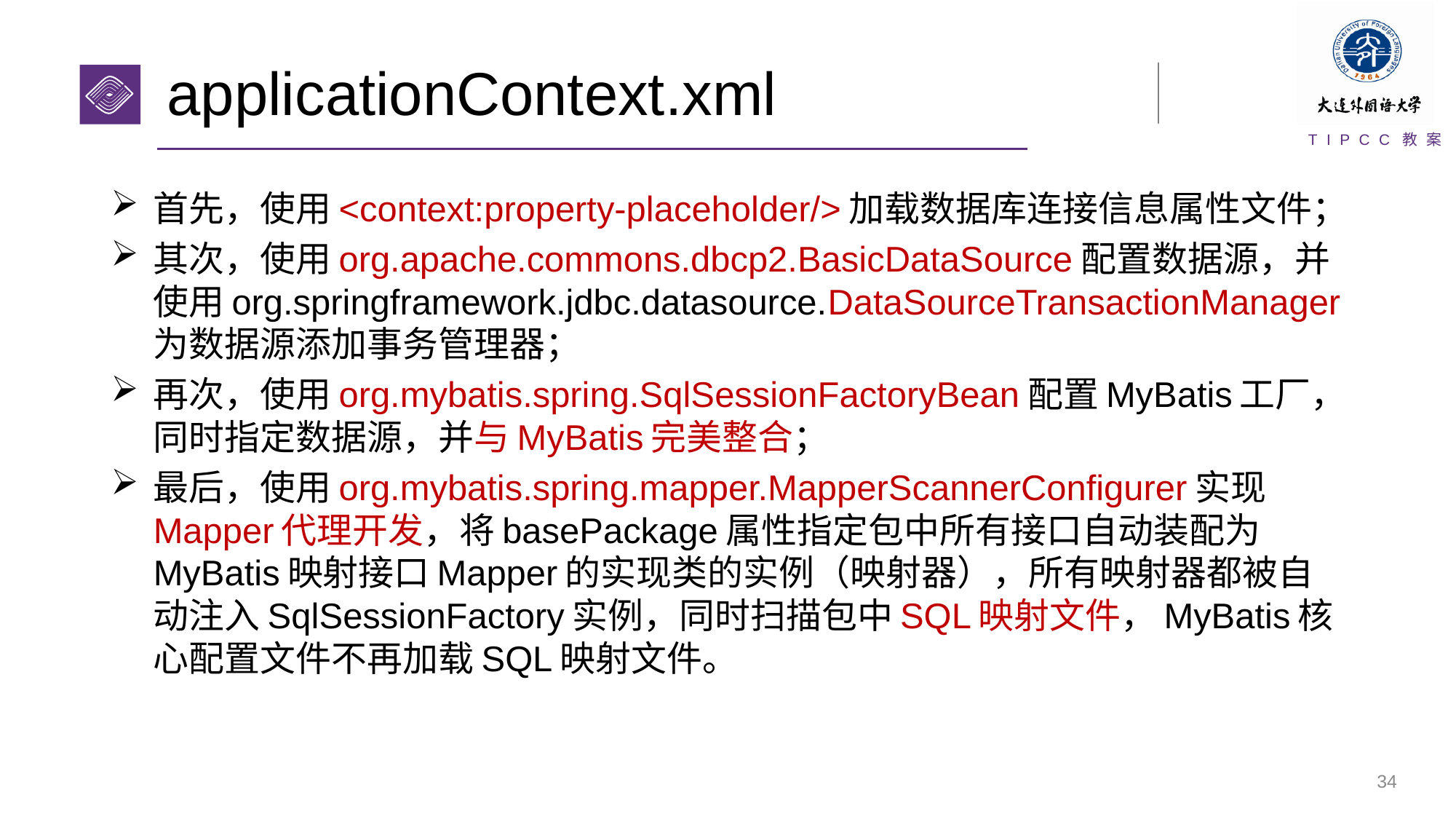

# applicationContext.xml
首先，使用<context:property-placeholder/>加载数据库连接信息属性文件；
其次，使用org.apache.commons.dbcp2.BasicDataSource配置数据源，并使用org.springframework.jdbc.datasource.DataSourceTransactionManager为数据源添加事务管理器；
再次，使用org.mybatis.spring.SqlSessionFactoryBean配置MyBatis工厂，同时指定数据源，并与MyBatis完美整合；
最后，使用org.mybatis.spring.mapper.MapperScannerConfigurer实现Mapper代理开发，将basePackage属性指定包中所有接口自动装配为MyBatis映射接口Mapper的实现类的实例（映射器），所有映射器都被自动注入SqlSessionFactory实例，同时扫描包中SQL映射文件，MyBatis核心配置文件不再加载SQL映射文件。
34